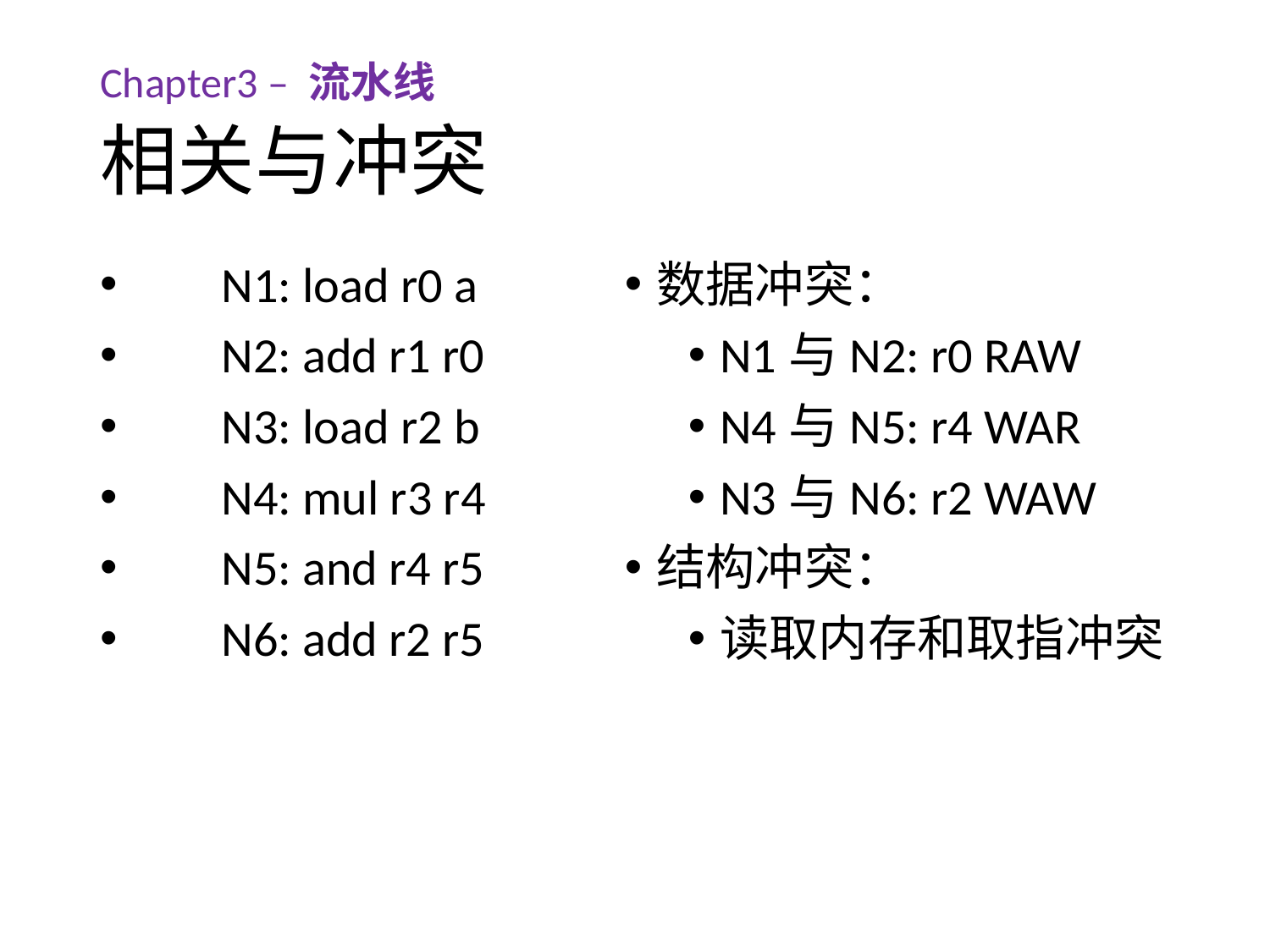

Chapter3 – 流水线
# 相关与冲突
        N1: load r0 a
        N2: add r1 r0
        N3: load r2 b
        N4: mul r3 r4
        N5: and r4 r5
        N6: add r2 r5
数据冲突：
N1与N2: r0 RAW
N4与N5: r4 WAR
N3与N6: r2 WAW
结构冲突：
读取内存和取指冲突